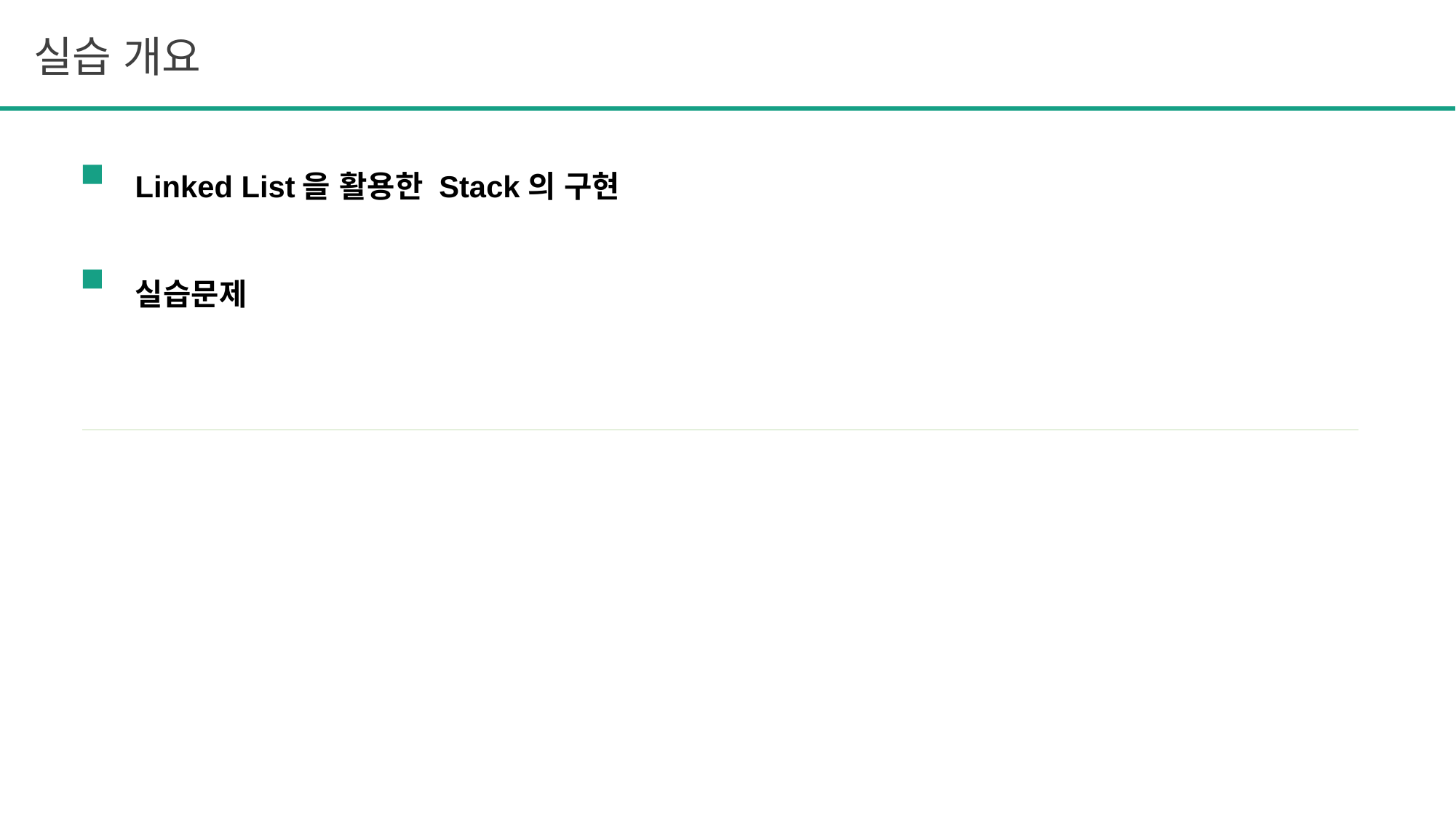

실습 개요
Linked List을 활용한 Stack의 구현

실습문제